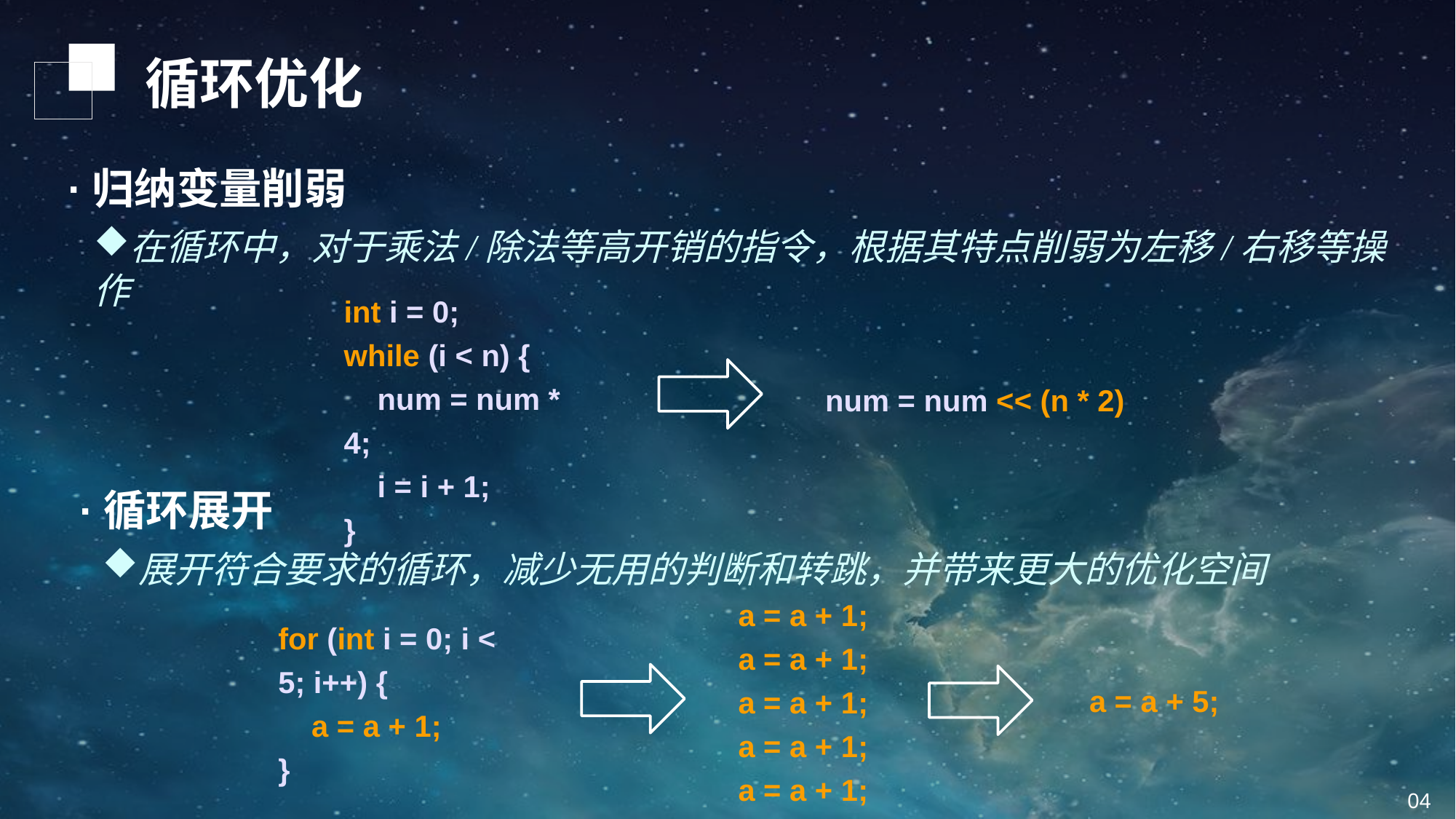

循环优化

·归纳变量削弱
在循环中，对于乘法/除法等高开销的指令，根据其特点削弱为左移/右移等操作
int i = 0;
while (i < n) {
    num = num * 4;
    i = i + 1;
}

num = num << (n * 2)
·循环展开
展开符合要求的循环，减少无用的判断和转跳，并带来更大的优化空间
a = a + 1;
a = a + 1;
a = a + 1;
a = a + 1;
a = a + 1;
for (int i = 0; i < 5; i++) {
    a = a + 1;
}

a = a + 5;
04